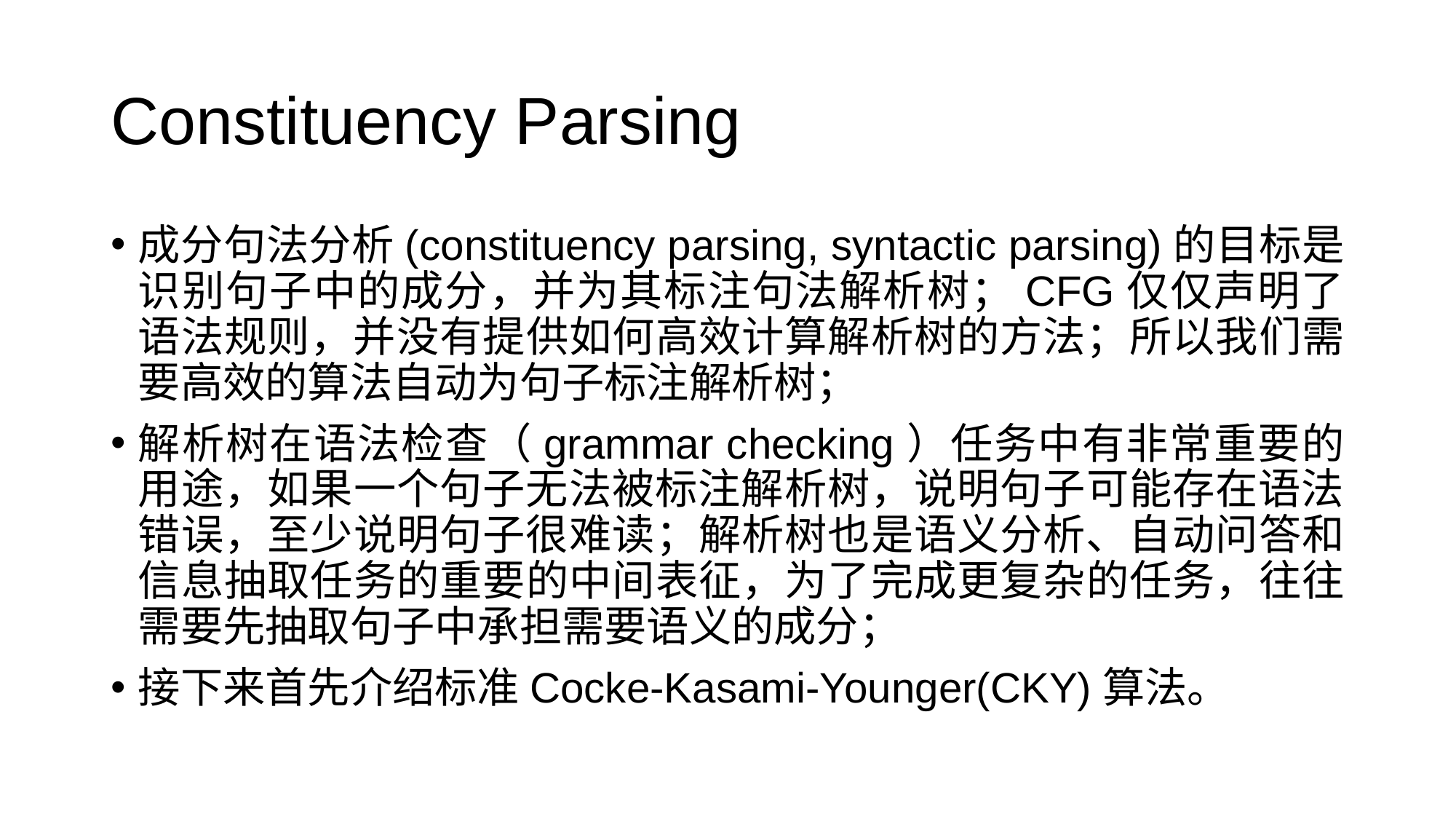

# Constituency Parsing
成分句法分析(constituency parsing, syntactic parsing)的目标是识别句子中的成分，并为其标注句法解析树；CFG仅仅声明了语法规则，并没有提供如何高效计算解析树的方法；所以我们需要高效的算法自动为句子标注解析树；
解析树在语法检查（grammar checking）任务中有非常重要的用途，如果一个句子无法被标注解析树，说明句子可能存在语法错误，至少说明句子很难读；解析树也是语义分析、自动问答和信息抽取任务的重要的中间表征，为了完成更复杂的任务，往往需要先抽取句子中承担需要语义的成分；
接下来首先介绍标准Cocke-Kasami-Younger(CKY)算法。